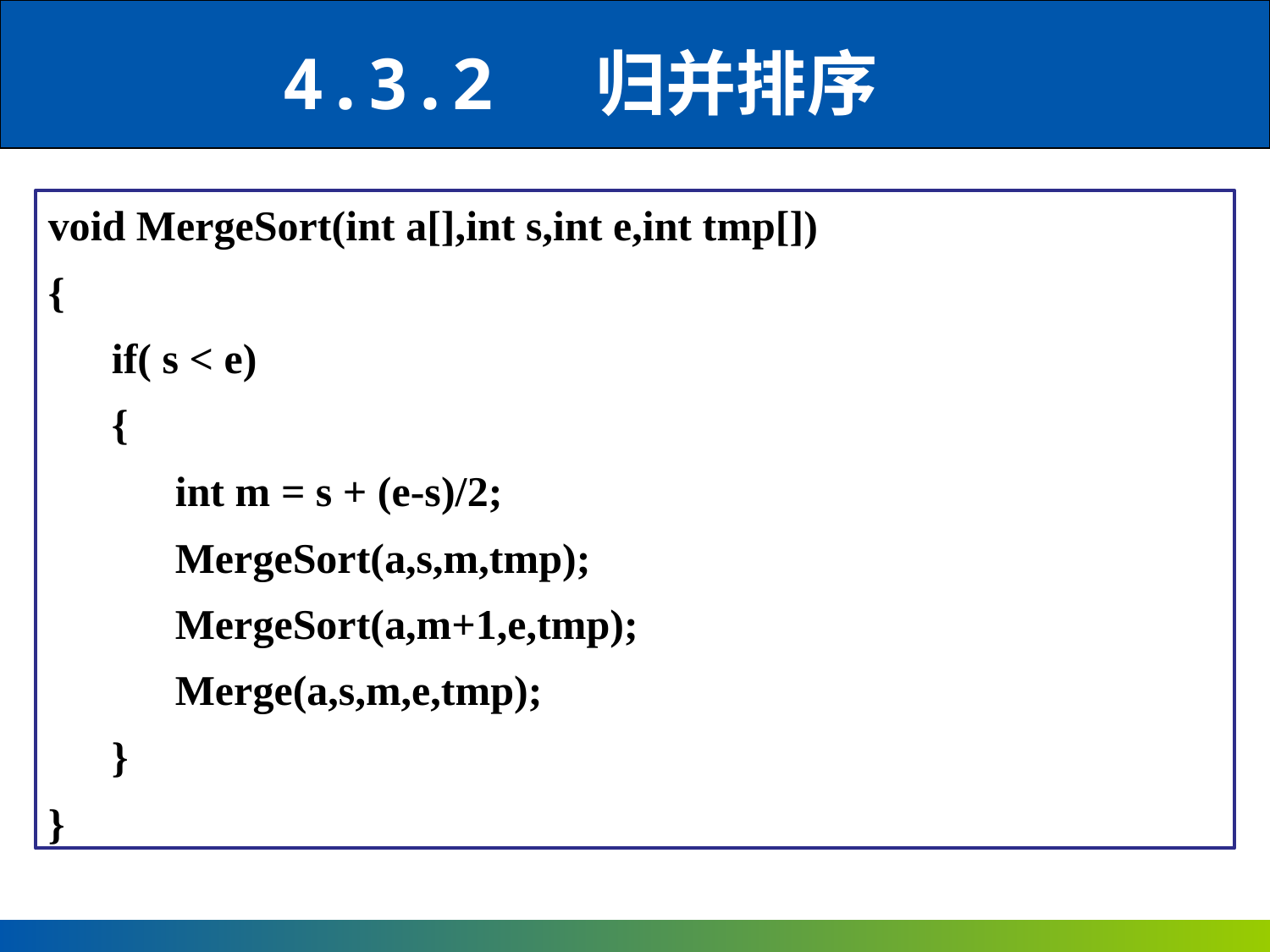

4.3.2  归并排序
void MergeSort(int a[],int s,int e,int tmp[])
{
if( s < e)
{
int m = s + (e-s)/2;
MergeSort(a,s,m,tmp);
MergeSort(a,m+1,e,tmp);
Merge(a,s,m,e,tmp);
}
}